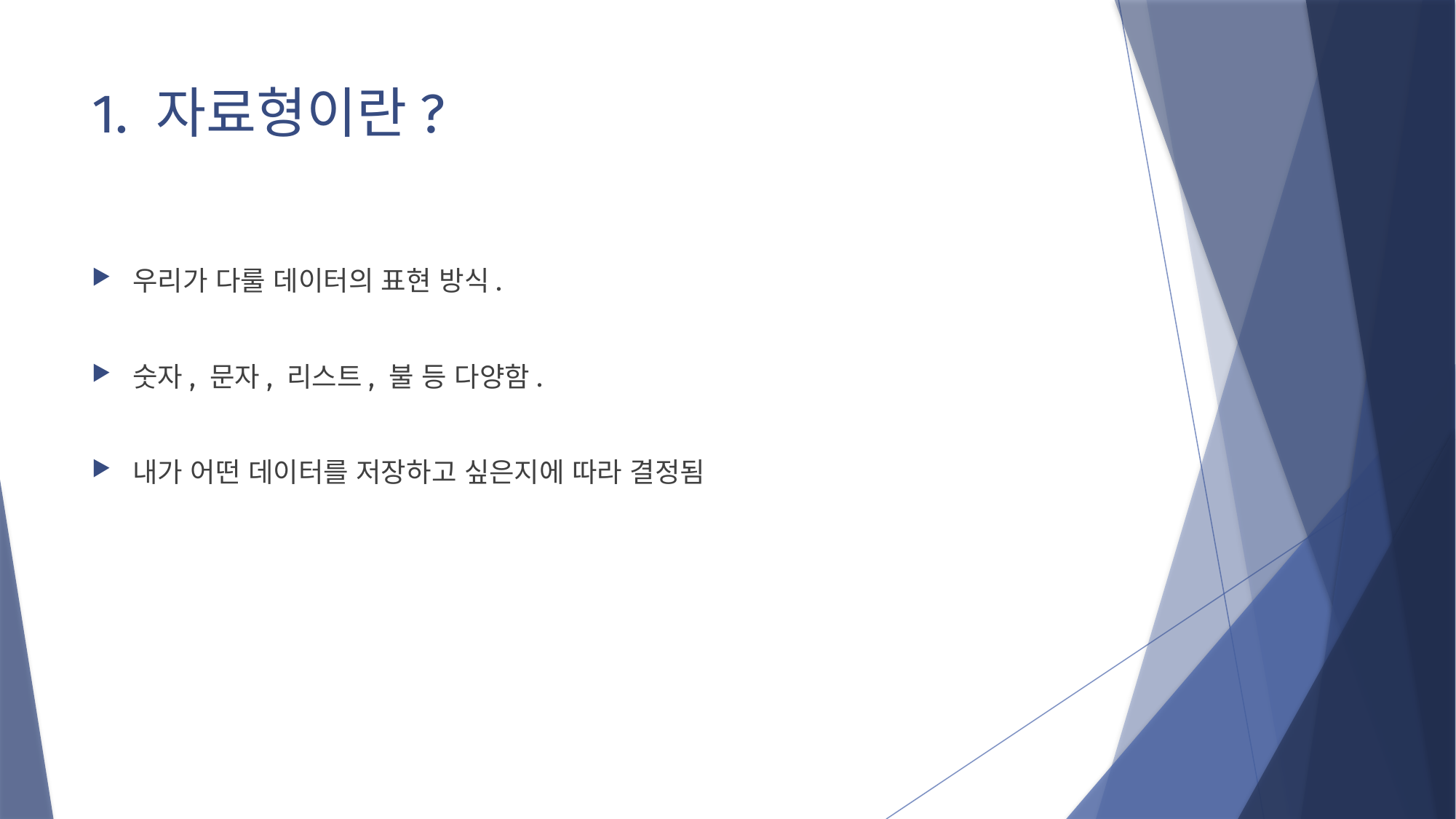

# 1. 자료형이란?
우리가 다룰 데이터의 표현 방식.

숫자, 문자, 리스트, 불 등 다양함.

내가 어떤 데이터를 저장하고 싶은지에 따라 결정됨